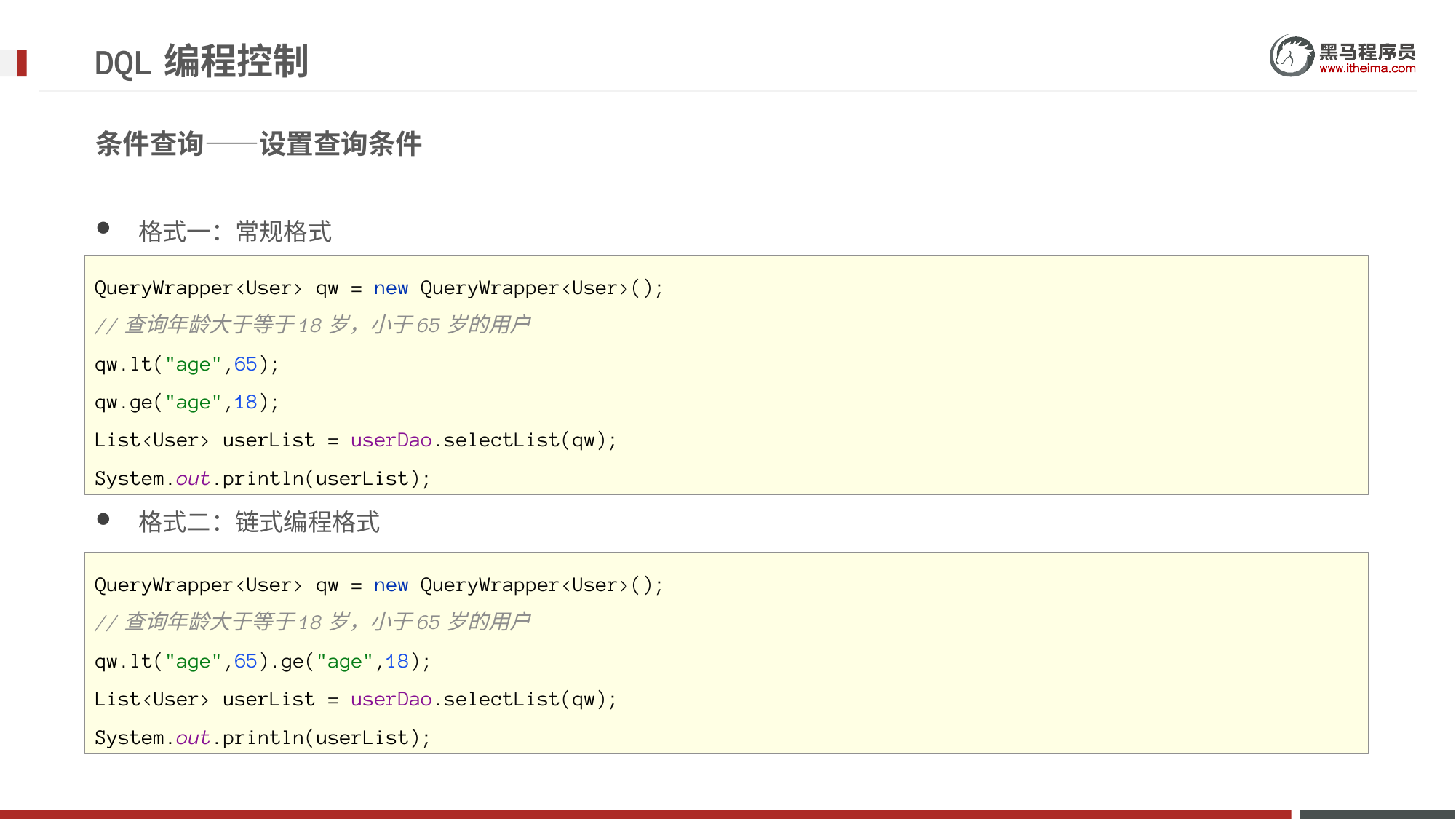

# DQL编程控制
条件查询——设置查询条件
格式一：常规格式

格式二：链式编程格式

QueryWrapper<User> qw = new QueryWrapper<User>();
//查询年龄大于等于18岁，小于65岁的用户
qw.lt("age",65);
qw.ge("age",18);
List<User> userList = userDao.selectList(qw);
System.out.println(userList);
QueryWrapper<User> qw = new QueryWrapper<User>();
//查询年龄大于等于18岁，小于65岁的用户
qw.lt("age",65).ge("age",18);
List<User> userList = userDao.selectList(qw);
System.out.println(userList);